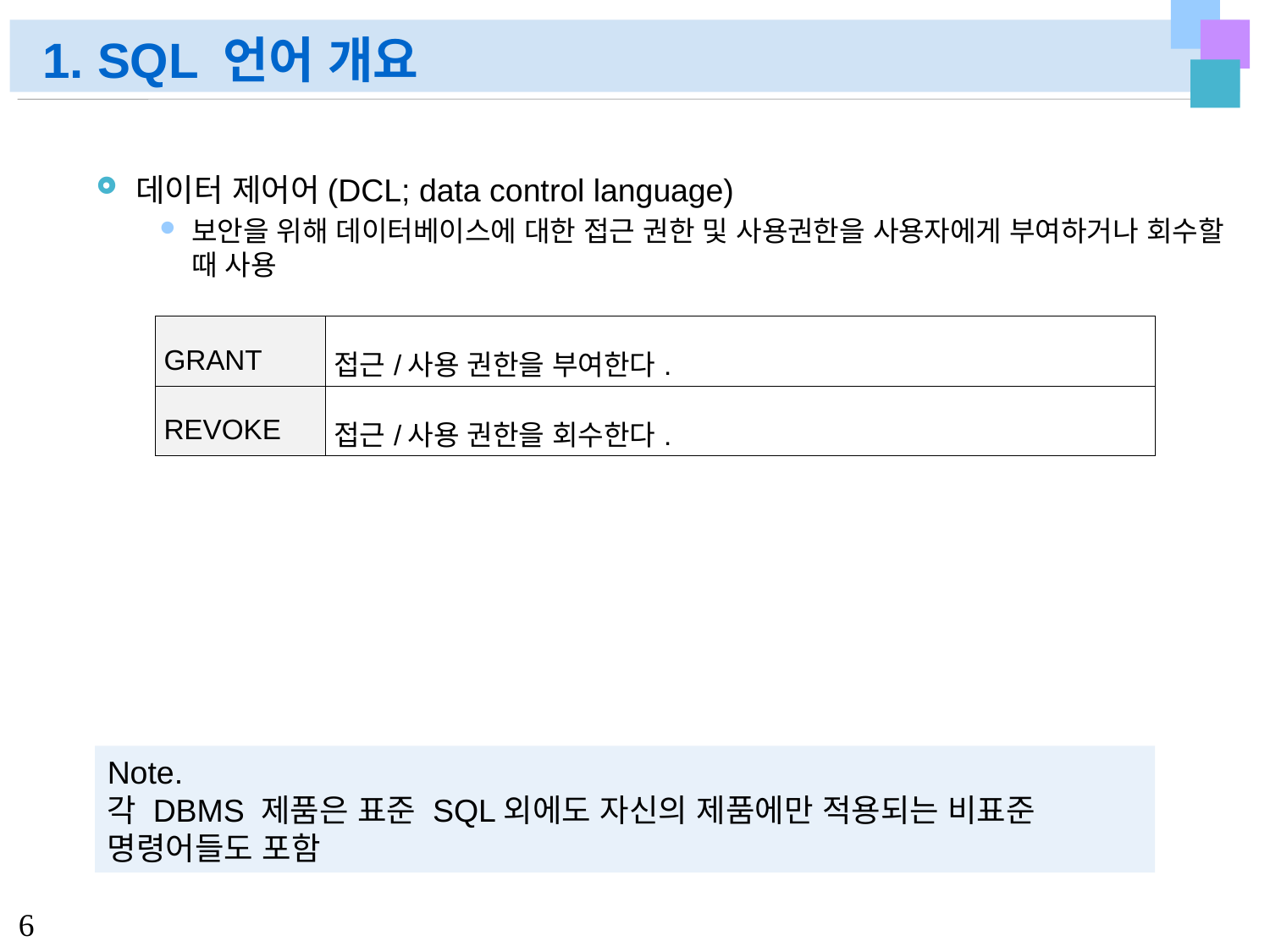

# 1. SQL 언어 개요

데이터 제어어(DCL; data control language)
보안을 위해 데이터베이스에 대한 접근 권한 및 사용권한을 사용자에게 부여하거나 회수할 때 사용

| GRANT | 접근/사용 권한을 부여한다. |
| --- | --- |
| REVOKE | 접근/사용 권한을 회수한다. |
Note.
각 DBMS 제품은 표준 SQL외에도 자신의 제품에만 적용되는 비표준 명령어들도 포함